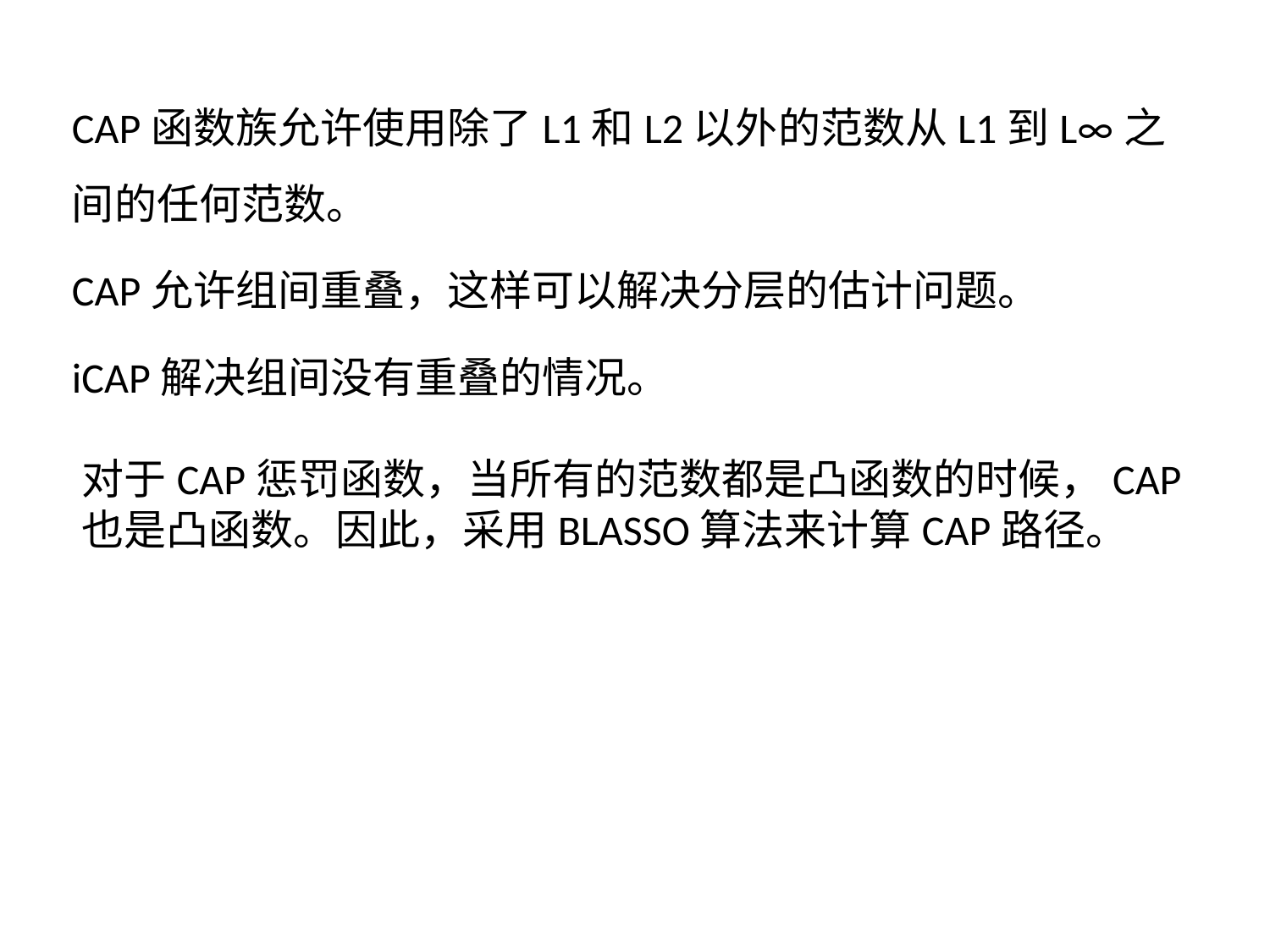

CAP函数族允许使用除了L1和L2以外的范数从L1到L∞之间的任何范数。
CAP允许组间重叠，这样可以解决分层的估计问题。
iCAP解决组间没有重叠的情况。
对于CAP惩罚函数，当所有的范数都是凸函数的时候，CAP也是凸函数。因此，采用BLASSO算法来计算CAP路径。